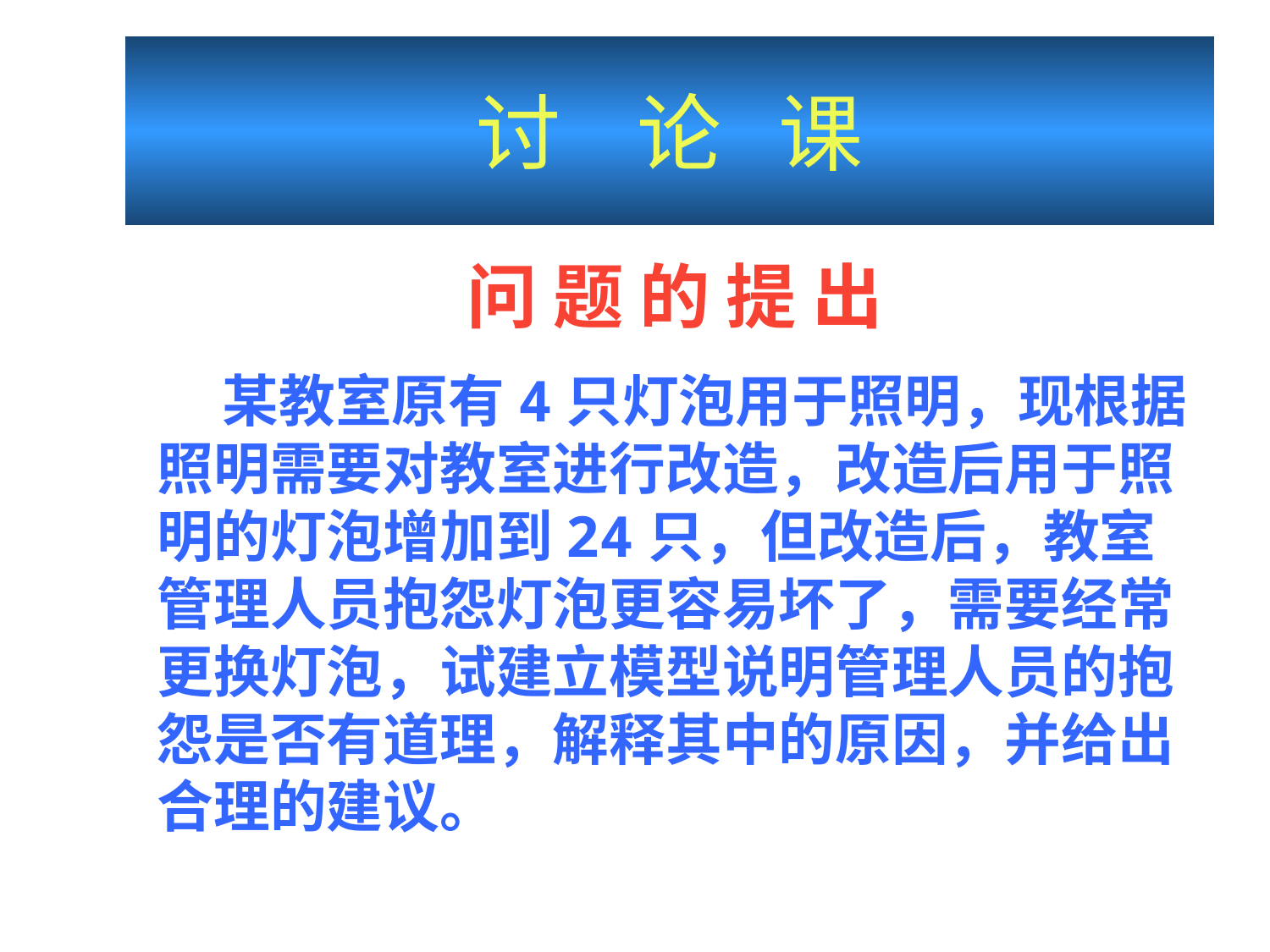

讨    论   课
问 题 的 提 出
    某教室原有4只灯泡用于照明，现根据照明需要对教室进行改造，改造后用于照明的灯泡增加到24只，但改造后，教室管理人员抱怨灯泡更容易坏了，需要经常更换灯泡，试建立模型说明管理人员的抱怨是否有道理，解释其中的原因，并给出合理的建议。